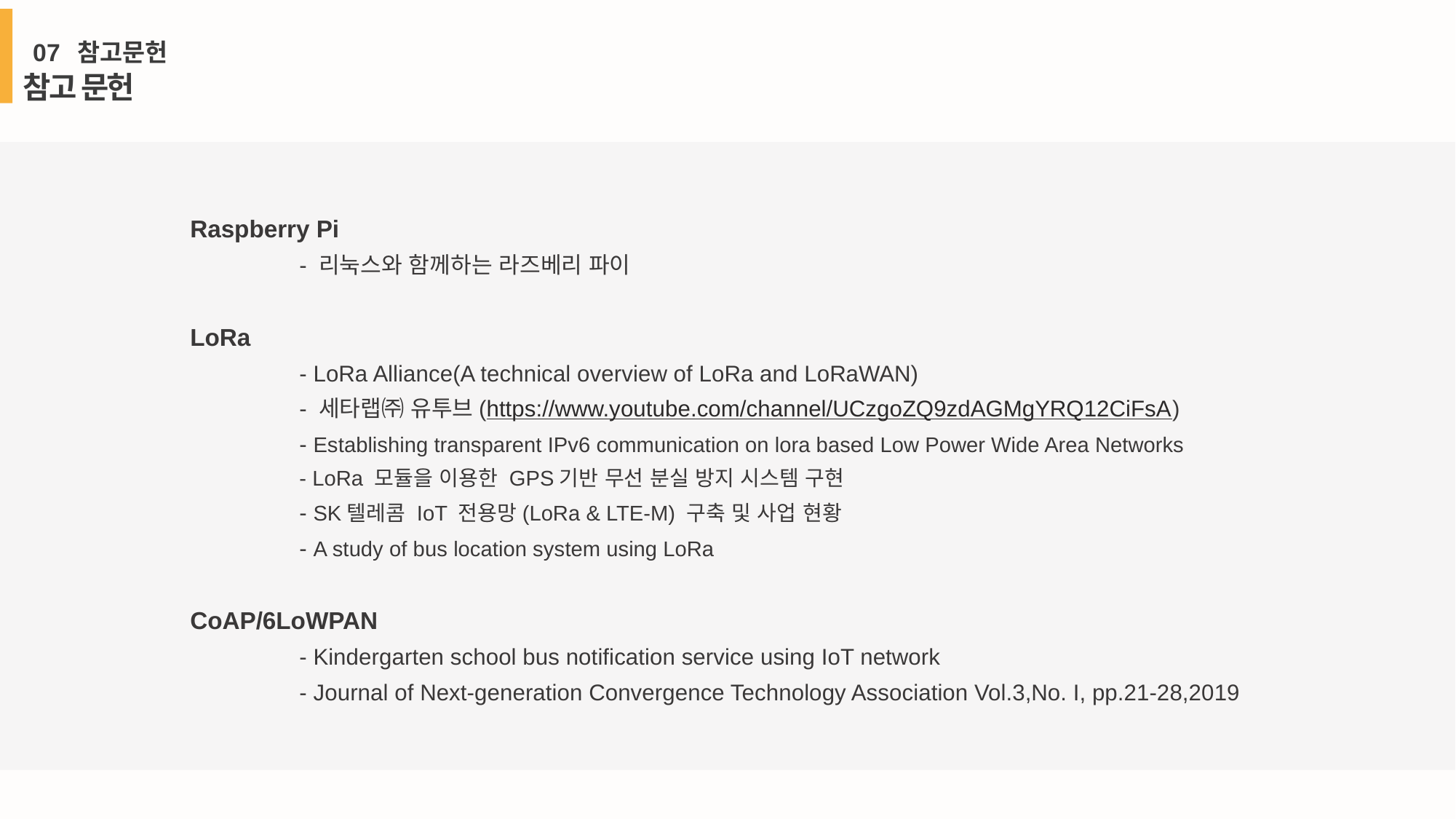

07 참고문헌

참고 문헌

Raspberry Pi
	- 리눅스와 함께하는 라즈베리 파이

LoRa
	- LoRa Alliance(A technical overview of LoRa and LoRaWAN)
	- 세타랩㈜ 유투브(https://www.youtube.com/channel/UCzgoZQ9zdAGMgYRQ12CiFsA)
	- Establishing transparent IPv6 communication on lora based Low Power Wide Area Networks
	- LoRa 모듈을 이용한 GPS기반 무선 분실 방지 시스템 구현
	- SK텔레콤 IoT 전용망(LoRa & LTE-M) 구축 및 사업 현황
	- A study of bus location system using LoRa

CoAP/6LoWPAN
	- Kindergarten school bus notification service using IoT network
	- Journal of Next-generation Convergence Technology Association Vol.3,No. I, pp.21-28,2019